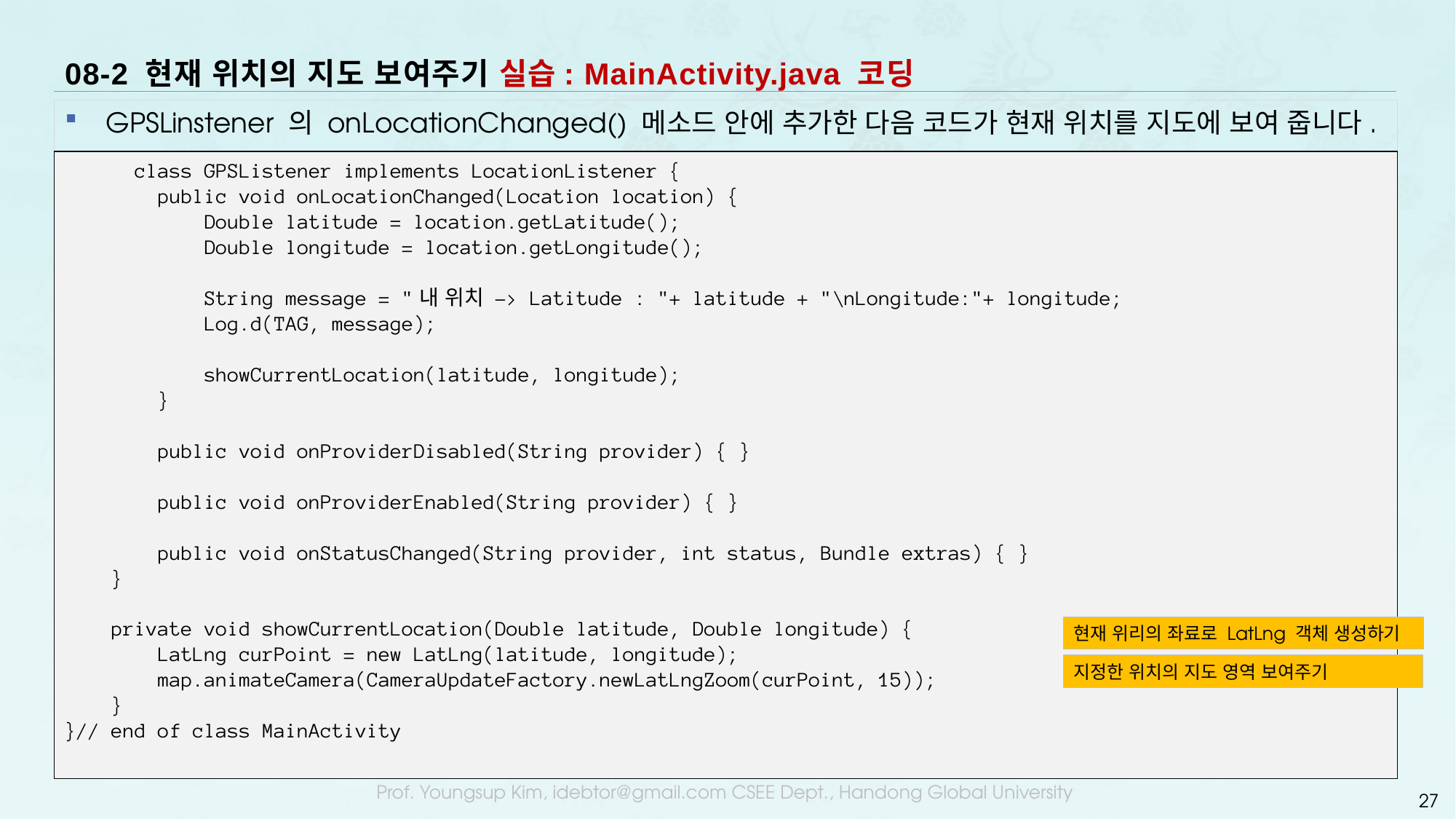

# 08-2 현재 위치의 지도 보여주기 실습: MainActivity.java 코딩
GPSLinstener 의 onLocationChanged() 메소드 안에 추가한 다음 코드가 현재 위치를 지도에 보여 줍니다.

      class GPSListener implements LocationListener {
        public void onLocationChanged(Location location) {
            Double latitude = location.getLatitude();
            Double longitude = location.getLongitude();

            String message = "내 위치 -> Latitude : "+ latitude + "\nLongitude:"+ longitude;
            Log.d(TAG, message);

            showCurrentLocation(latitude, longitude);
        }

        public void onProviderDisabled(String provider) { }

        public void onProviderEnabled(String provider) { }

        public void onStatusChanged(String provider, int status, Bundle extras) { }
    }

    private void showCurrentLocation(Double latitude, Double longitude) {
        LatLng curPoint = new LatLng(latitude, longitude);
        map.animateCamera(CameraUpdateFactory.newLatLngZoom(curPoint, 15));
    }
}// end of class MainActivity
현재 위리의 좌료로 LatLng 객체 생성하기
지정한 위치의 지도 영역 보여주기
27